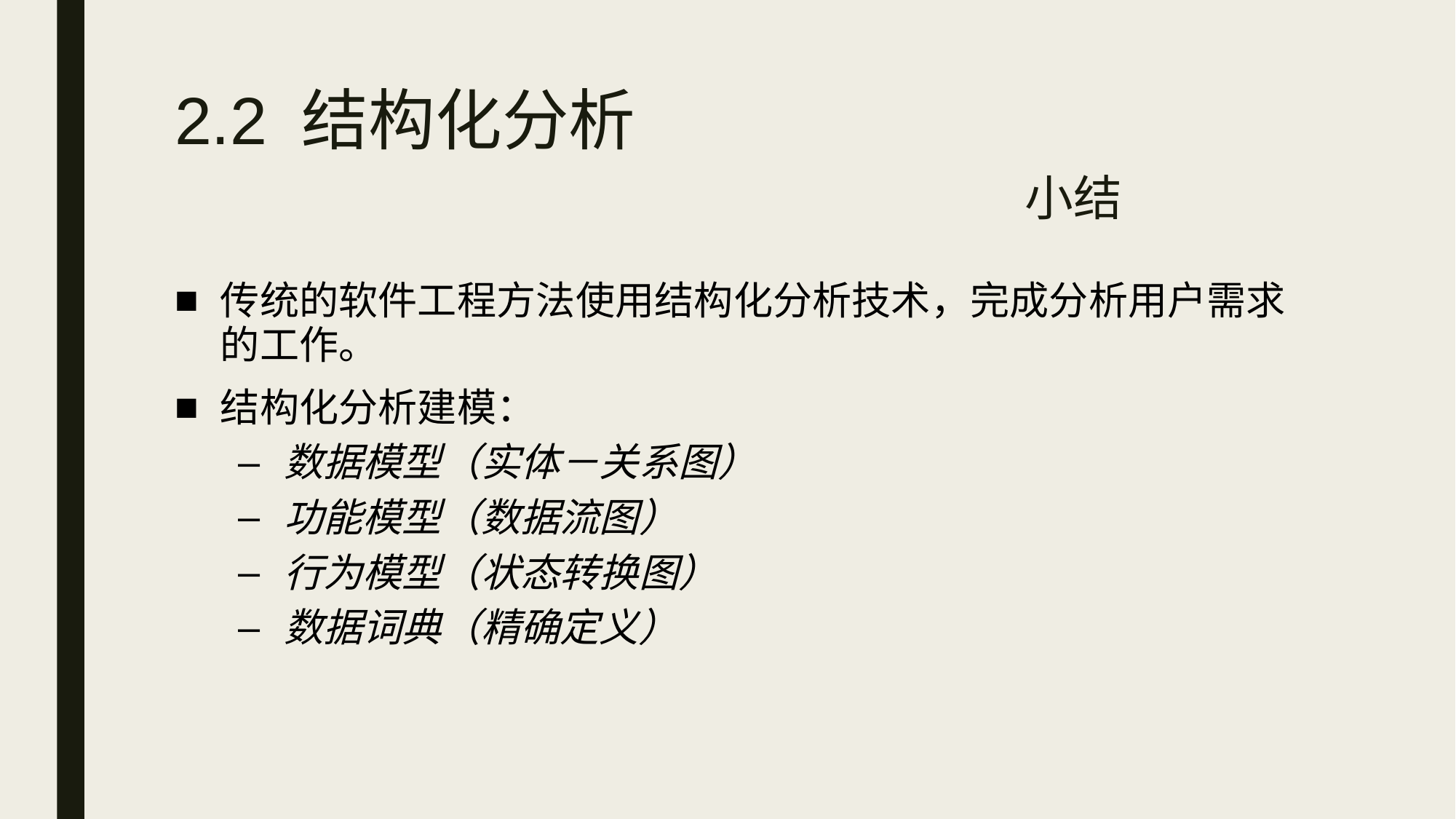

# 2.2 结构化分析 小结
传统的软件工程方法使用结构化分析技术，完成分析用户需求的工作。
结构化分析建模：
数据模型（实体－关系图）
功能模型（数据流图）
行为模型（状态转换图）
数据词典（精确定义）